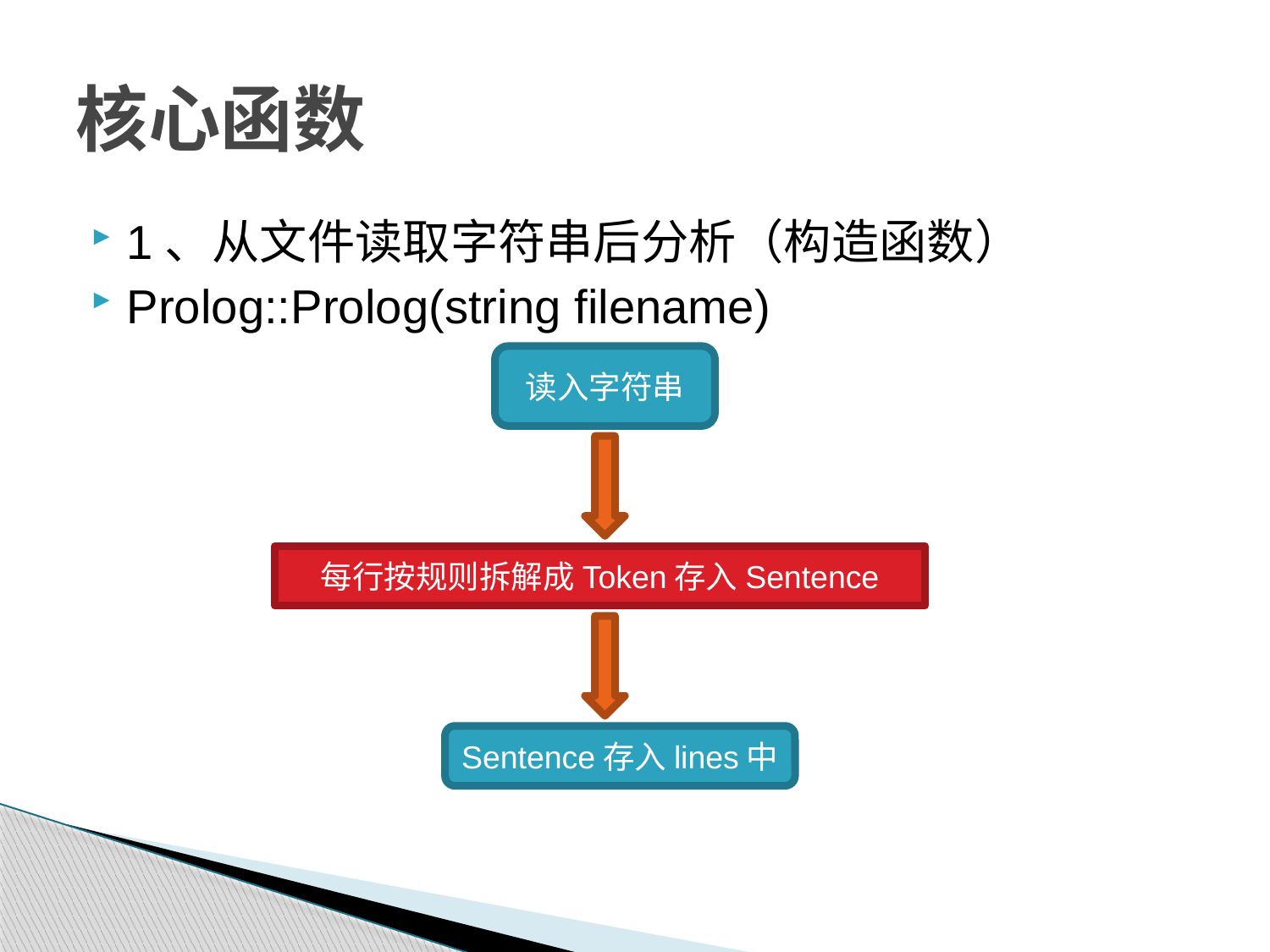

# 核心函数
1、从文件读取字符串后分析（构造函数）
Prolog::Prolog(string filename)
读入字符串

每行按规则拆解成Token存入Sentence

Sentence存入lines中